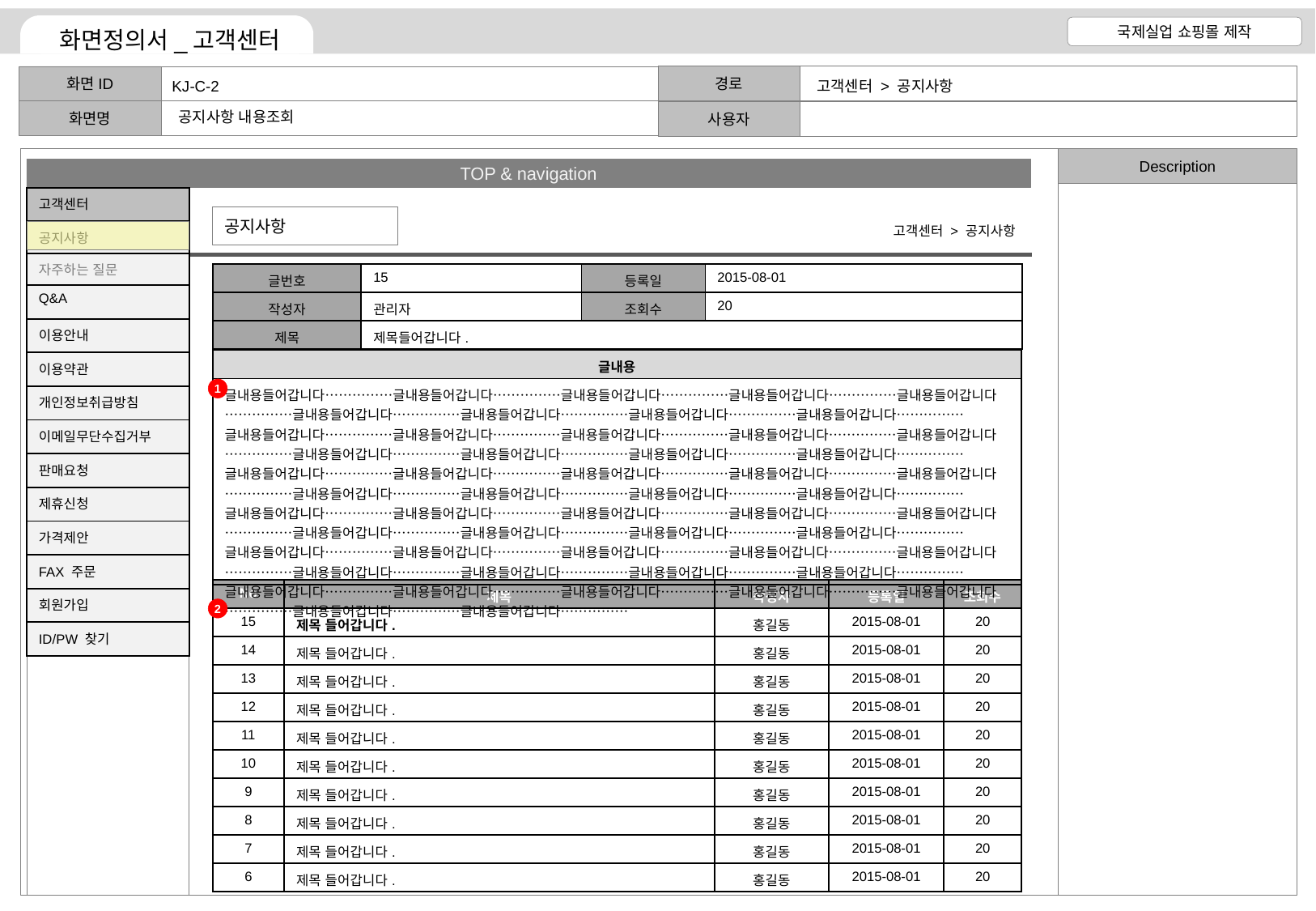

KJ-C-2
고객센터 > 공지사항
공지사항 내용조회

공지사항
고객센터 > 공지사항

| 글번호 | 15 | 등록일 | 2015-08-01 |
| --- | --- | --- | --- |
| 작성자 | 관리자 | 조회수 | 20 |
| 제목 | 제목들어갑니다. |  |  |
| 글내용 |
| --- |
| 글내용들어갑니다……………글내용들어갑니다……………글내용들어갑니다……………글내용들어갑니다……………글내용들어갑니다……………글내용들어갑니다……………글내용들어갑니다……………글내용들어갑니다……………글내용들어갑니다……………글내용들어갑니다……………글내용들어갑니다……………글내용들어갑니다……………글내용들어갑니다……………글내용들어갑니다……………글내용들어갑니다……………글내용들어갑니다……………글내용들어갑니다……………글내용들어갑니다……………글내용들어갑니다……………글내용들어갑니다……………글내용들어갑니다……………글내용들어갑니다……………글내용들어갑니다……………글내용들어갑니다……………글내용들어갑니다……………글내용들어갑니다……………글내용들어갑니다……………글내용들어갑니다……………글내용들어갑니다……………글내용들어갑니다……………글내용들어갑니다……………글내용들어갑니다……………글내용들어갑니다……………글내용들어갑니다……………글내용들어갑니다……………글내용들어갑니다……………글내용들어갑니다……………글내용들어갑니다……………글내용들어갑니다……………글내용들어갑니다……………글내용들어갑니다……………글내용들어갑니다……………글내용들어갑니다……………글내용들어갑니다……………글내용들어갑니다……………글내용들어갑니다……………글내용들어갑니다……………글내용들어갑니다……………글내용들어갑니다……………글내용들어갑니다……………글내용들어갑니다……………글내용들어갑니다…………… |
1
| No | 제목 | 작성자 | 등록일 | 조회수 |
| --- | --- | --- | --- | --- |
| 15 | 제목 들어갑니다. | 홍길동 | 2015-08-01 | 20 |
| 14 | 제목 들어갑니다. | 홍길동 | 2015-08-01 | 20 |
| 13 | 제목 들어갑니다. | 홍길동 | 2015-08-01 | 20 |
| 12 | 제목 들어갑니다. | 홍길동 | 2015-08-01 | 20 |
| 11 | 제목 들어갑니다. | 홍길동 | 2015-08-01 | 20 |
| 10 | 제목 들어갑니다. | 홍길동 | 2015-08-01 | 20 |
| 9 | 제목 들어갑니다. | 홍길동 | 2015-08-01 | 20 |
| 8 | 제목 들어갑니다. | 홍길동 | 2015-08-01 | 20 |
| 7 | 제목 들어갑니다. | 홍길동 | 2015-08-01 | 20 |
| 6 | 제목 들어갑니다. | 홍길동 | 2015-08-01 | 20 |
2